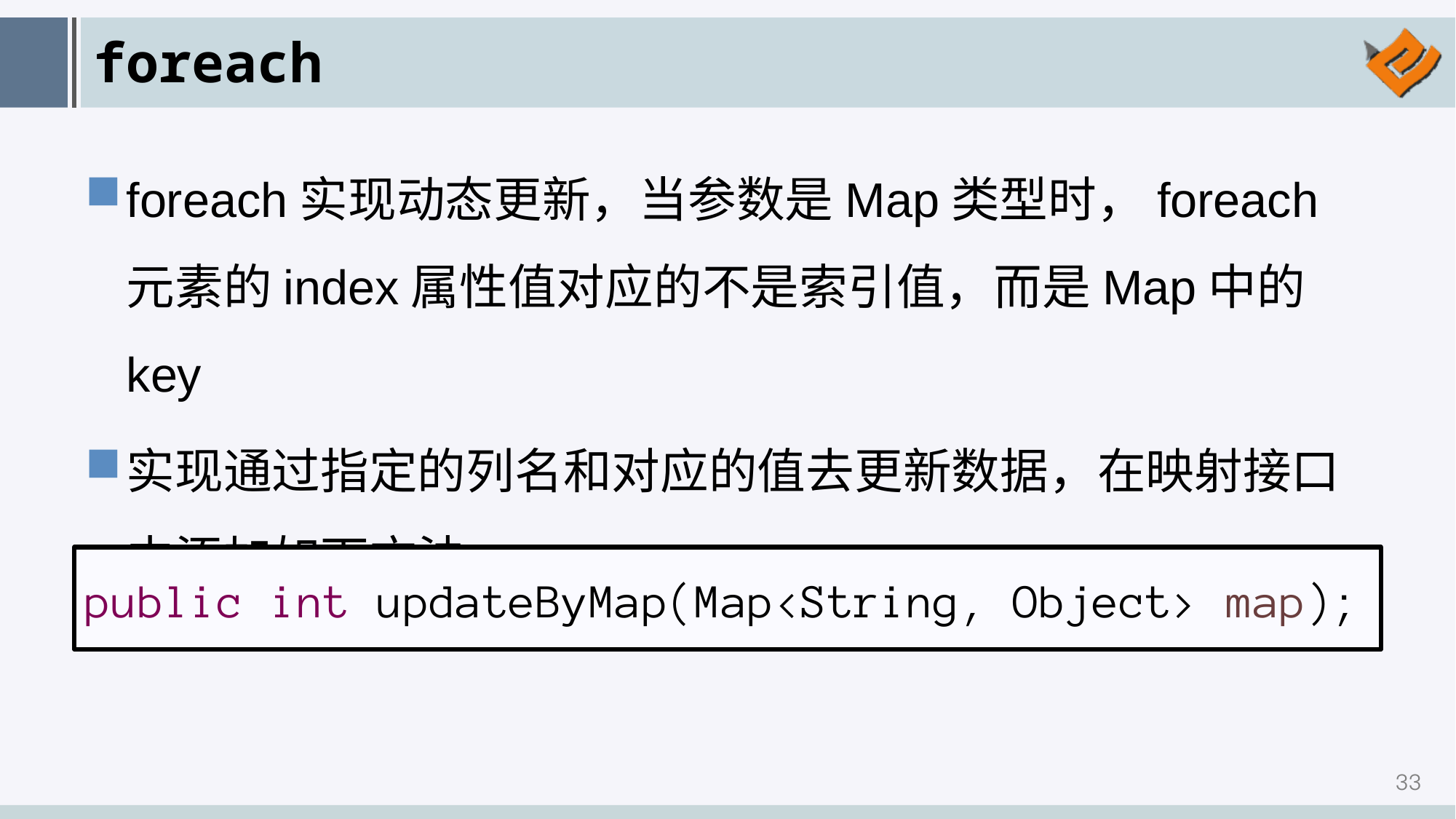

# foreach
foreach实现动态更新，当参数是Map类型时，foreach元素的index属性值对应的不是索引值，而是Map中的key
实现通过指定的列名和对应的值去更新数据，在映射接口中添加如下方法
public int updateByMap(Map<String, Object> map);